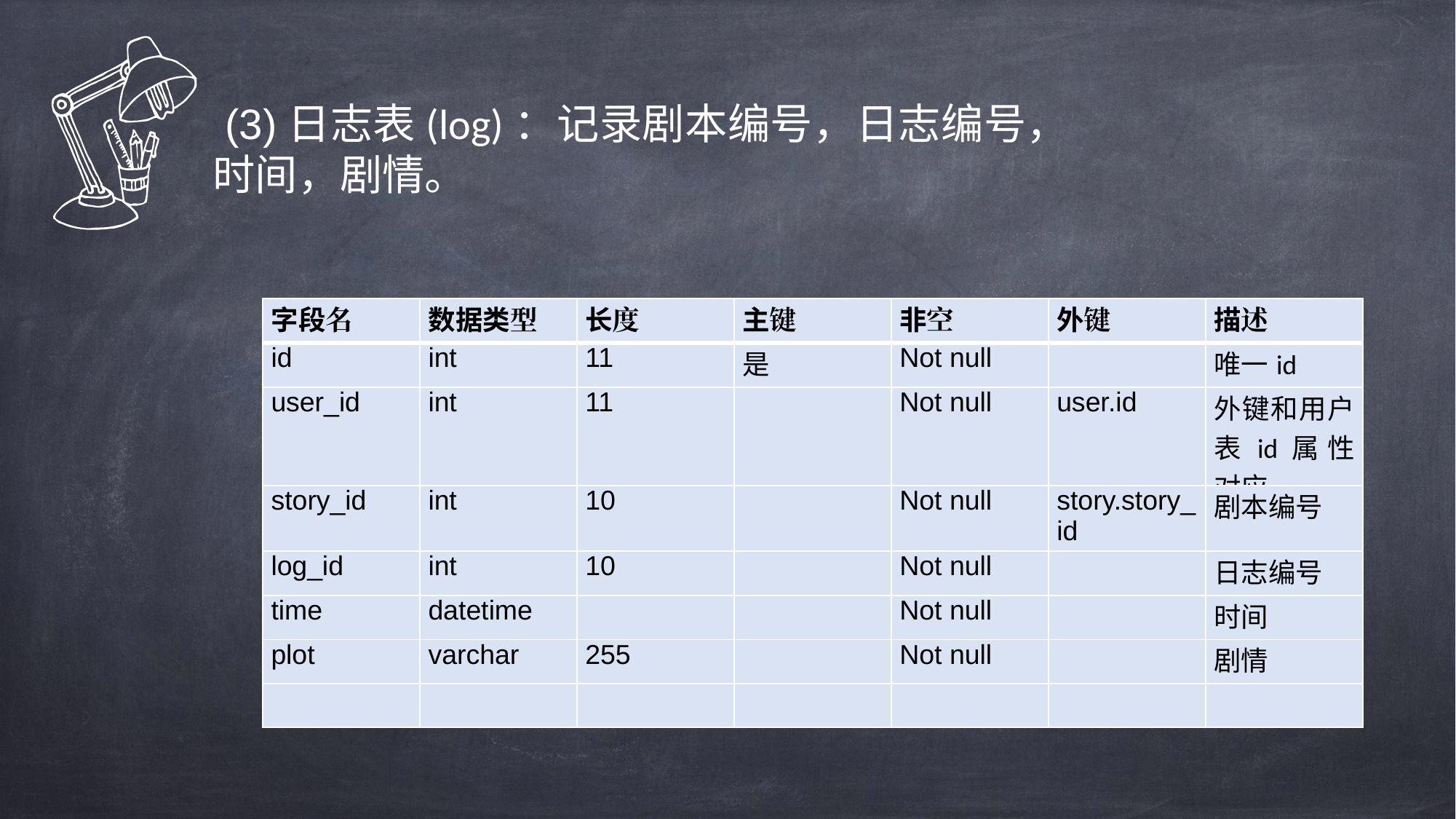

(3)日志表(log)：记录剧本编号，日志编号，时间，剧情。
| 字段名 | 数据类型 | 长度 | 主键 | 非空 | 外键 | 描述 |
| --- | --- | --- | --- | --- | --- | --- |
| id | int | 11 | 是 | Not null |  | 唯一id |
| user\_id | int | 11 |  | Not null | user.id | 外键和用户表id属性对应 |
| story\_id | int | 10 |  | Not null | story.story\_id | 剧本编号 |
| log\_id | int | 10 |  | Not null |  | 日志编号 |
| time | datetime |  |  | Not null |  | 时间 |
| plot | varchar | 255 |  | Not null |  | 剧情 |
|  |  |  |  |  |  |  |